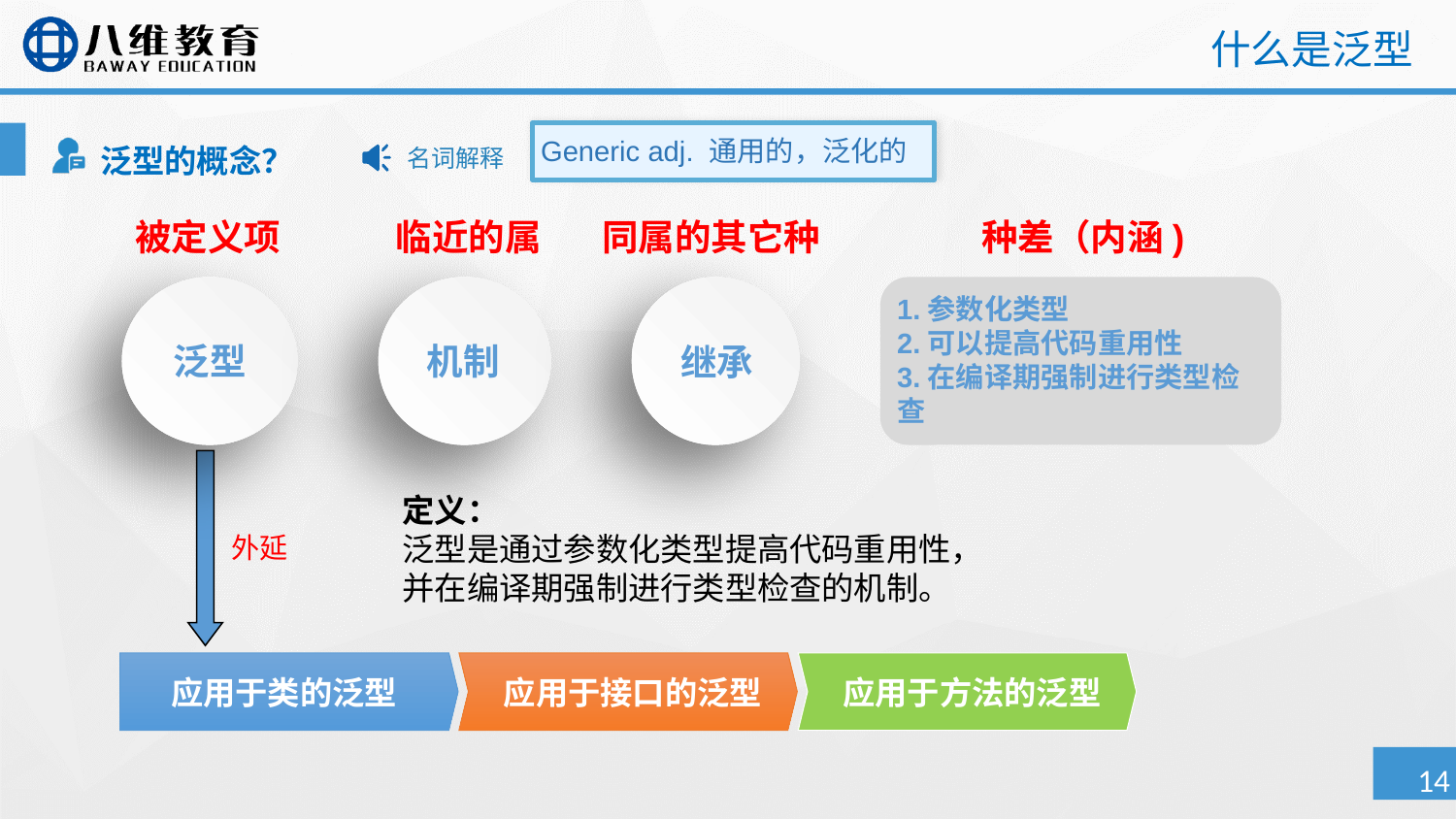

# 什么是泛型

Generic adj. 通用的，泛化的

泛型的概念？

名词解释
被定义项
临近的属
同属的其它种
种差（内涵)

泛型

机制

继承

1.参数化类型
2.可以提高代码重用性
3.在编译期强制进行类型检查

外延
定义：
泛型是通过参数化类型提高代码重用性，
并在编译期强制进行类型检查的机制。

应用于类的泛型

应用于接口的泛型

应用于方法的泛型